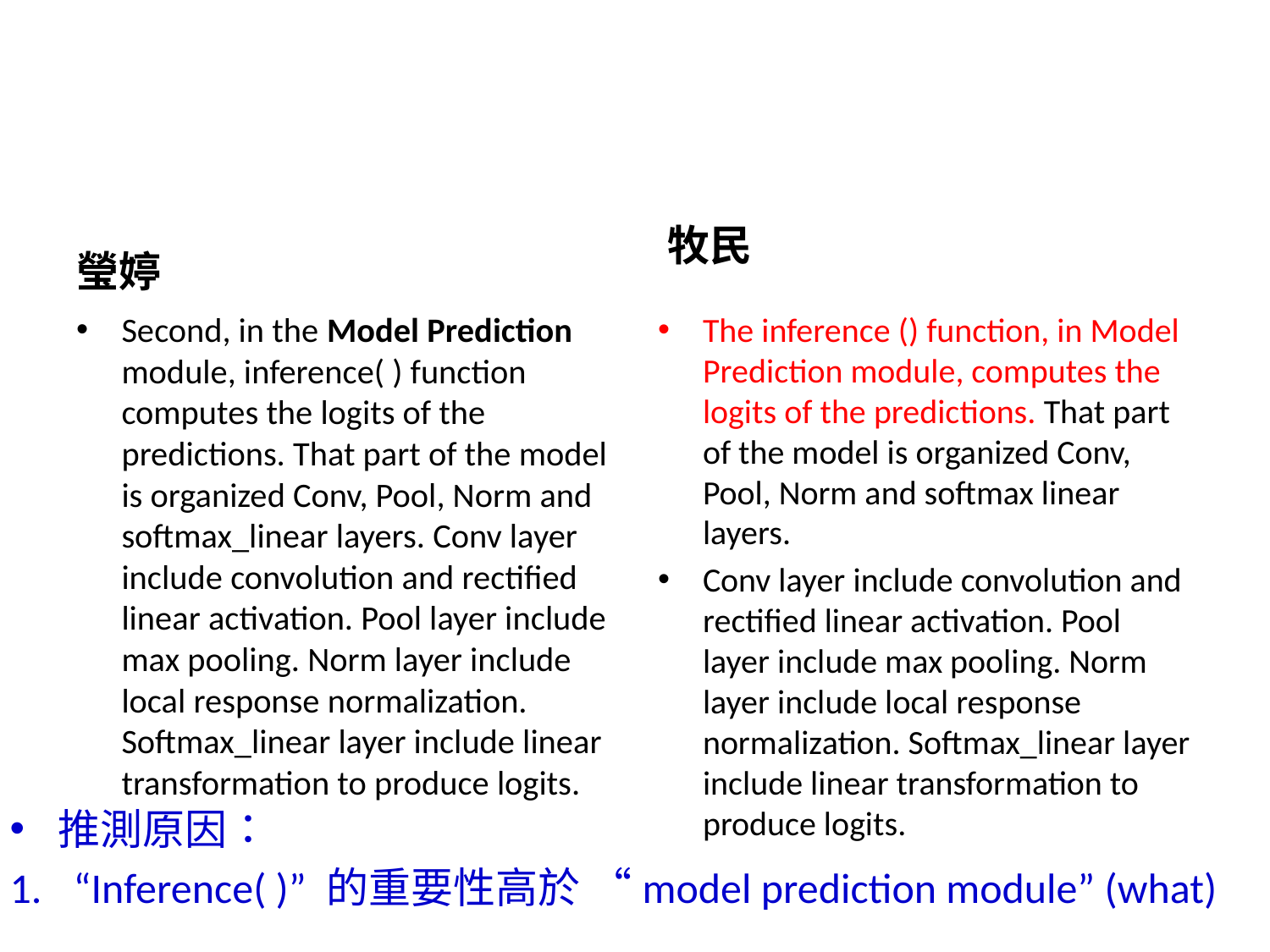

#
瑩婷
牧民

Second, in the Model Prediction module, inference( ) function computes the logits of the predictions. That part of the model is organized Conv, Pool, Norm and softmax_linear layers. Conv layer include convolution and rectified linear activation. Pool layer include max pooling. Norm layer include local response normalization. Softmax_linear layer include linear transformation to produce logits.

The inference () function, in Model Prediction module, computes the logits of the predictions. That part of the model is organized Conv, Pool, Norm and softmax linear layers.
Conv layer include convolution and rectified linear activation. Pool layer include max pooling. Norm layer include local response normalization. Softmax_linear layer include linear transformation to produce logits.
推測原因：
“Inference( )” 的重要性高於 “model prediction module” (what)